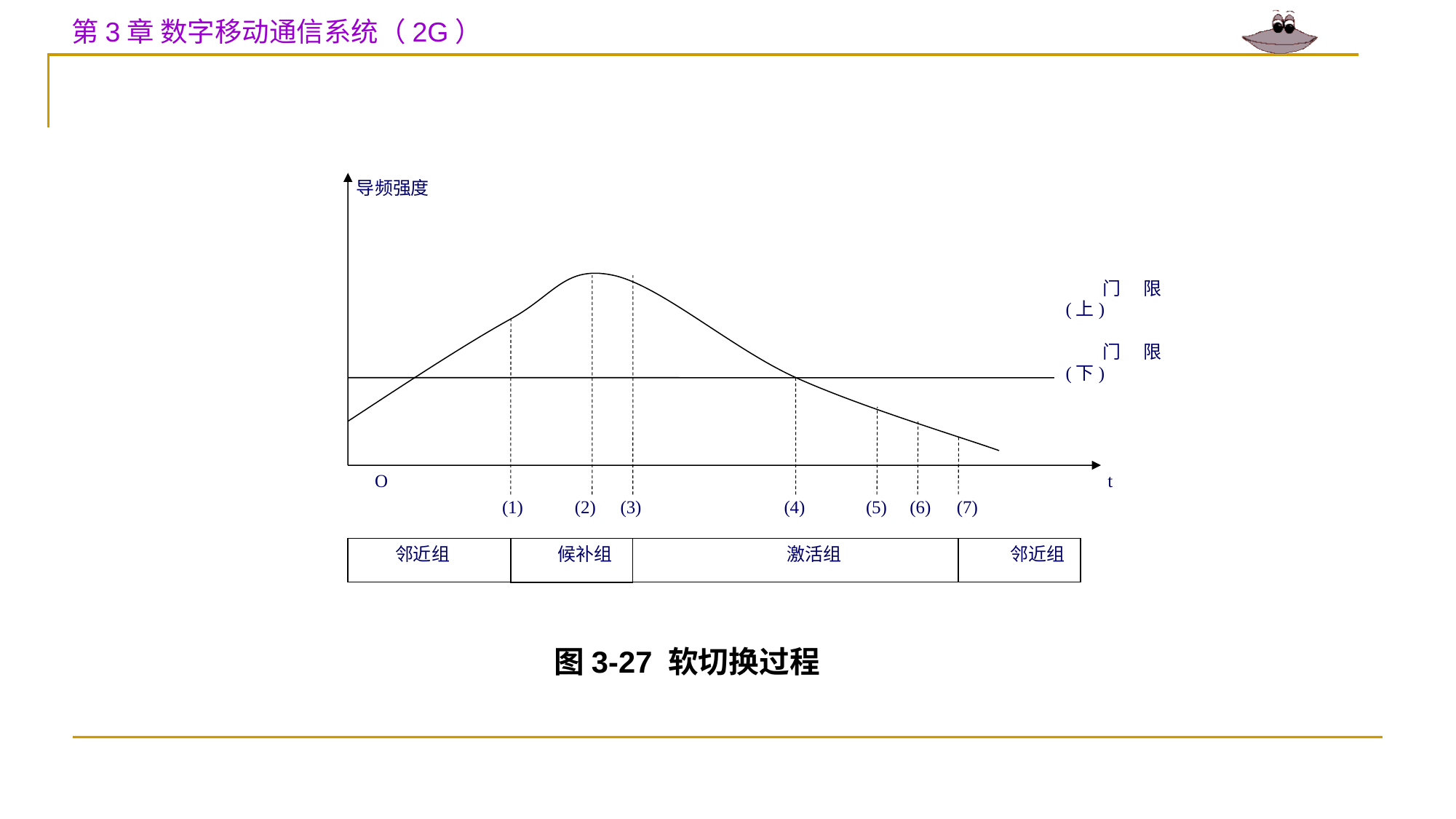

导频强度

门限(上)

门限(下)

O

t
(1)
(2)
(3)
(4)
(5)
(6)
(7)
邻近组
候补组
激活组
邻近组
图3-27 软切换过程